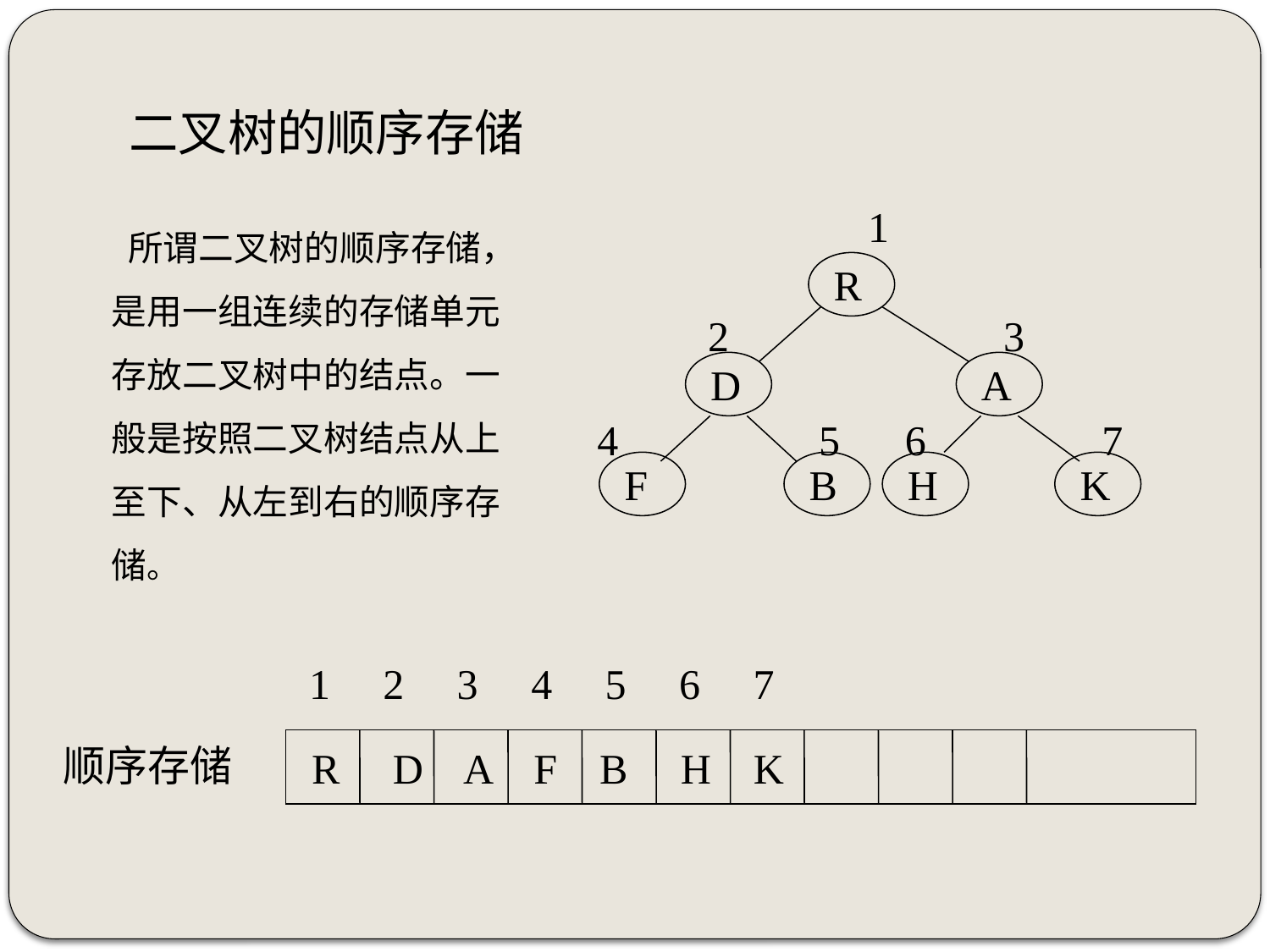

二叉树的顺序存储
1

R
2
3

D

A
4
5
6
7

F

B

H

K
 所谓二叉树的顺序存储，是用一组连续的存储单元存放二叉树中的结点。一般是按照二叉树结点从上至下、从左到右的顺序存储。
1     2     3     4     5     6     7

顺序存储
R     D    A    F    B     H    K